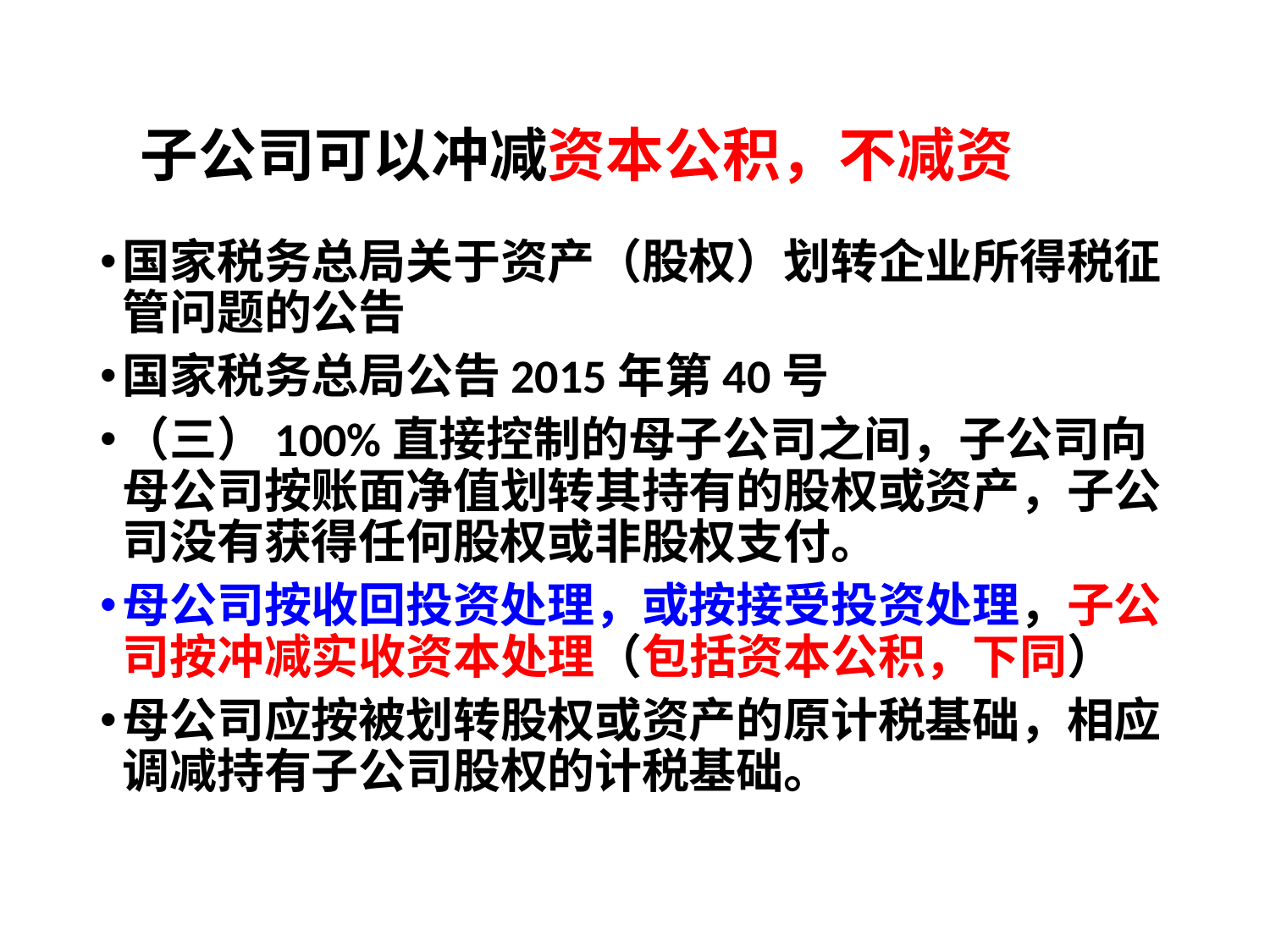

# 子公司可以冲减资本公积，不减资
国家税务总局关于资产（股权）划转企业所得税征管问题的公告
国家税务总局公告2015年第40号
（三）100%直接控制的母子公司之间，子公司向母公司按账面净值划转其持有的股权或资产，子公司没有获得任何股权或非股权支付。
母公司按收回投资处理，或按接受投资处理，子公司按冲减实收资本处理（包括资本公积，下同）
母公司应按被划转股权或资产的原计税基础，相应调减持有子公司股权的计税基础。